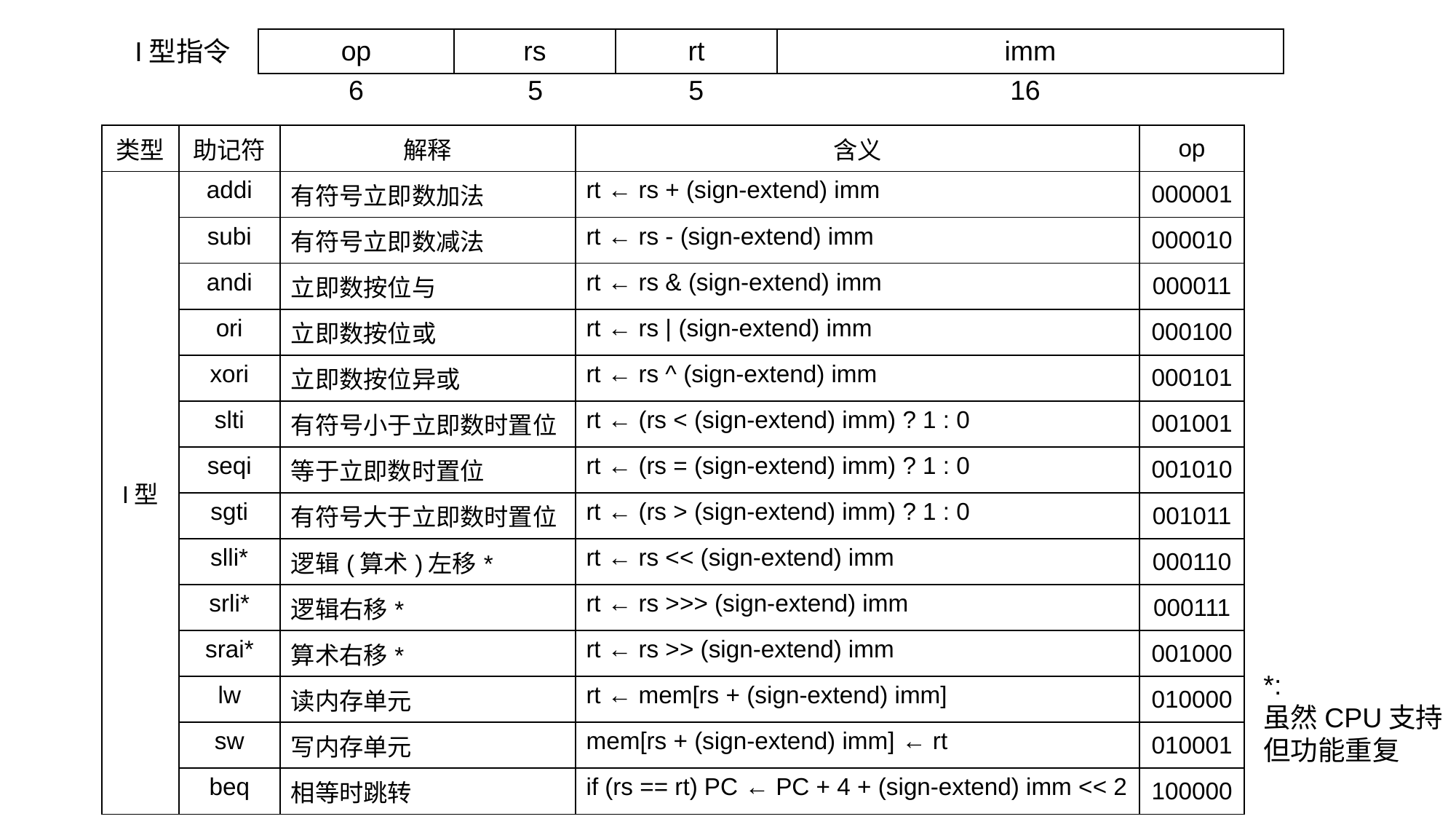

| op | rs | rt | imm |
| --- | --- | --- | --- |
I型指令
6
5
5
16
| 类型 | 助记符 | 解释 | 含义 | op |
| --- | --- | --- | --- | --- |
| I型 | addi | 有符号立即数加法 | rt ← rs + (sign-extend) imm | 000001 |
|  | subi | 有符号立即数减法 | rt ← rs - (sign-extend) imm | 000010 |
|  | andi | 立即数按位与 | rt ← rs & (sign-extend) imm | 000011 |
|  | ori | 立即数按位或 | rt ← rs | (sign-extend) imm | 000100 |
|  | xori | 立即数按位异或 | rt ← rs ^ (sign-extend) imm | 000101 |
|  | slti | 有符号小于立即数时置位 | rt ← (rs < (sign-extend) imm) ? 1 : 0 | 001001 |
|  | seqi | 等于立即数时置位 | rt ← (rs = (sign-extend) imm) ? 1 : 0 | 001010 |
|  | sgti | 有符号大于立即数时置位 | rt ← (rs > (sign-extend) imm) ? 1 : 0 | 001011 |
|  | slli\* | 逻辑(算术)左移\* | rt ← rs << (sign-extend) imm | 000110 |
|  | srli\* | 逻辑右移\* | rt ← rs >>> (sign-extend) imm | 000111 |
|  | srai\* | 算术右移\* | rt ← rs >> (sign-extend) imm | 001000 |
|  | lw | 读内存单元 | rt ← mem[rs + (sign-extend) imm] | 010000 |
|  | sw | 写内存单元 | mem[rs + (sign-extend) imm] ← rt | 010001 |
|  | beq | 相等时跳转 | if (rs == rt) PC ← PC + 4 + (sign-extend) imm << 2 | 100000 |
*:
虽然CPU支持
但功能重复